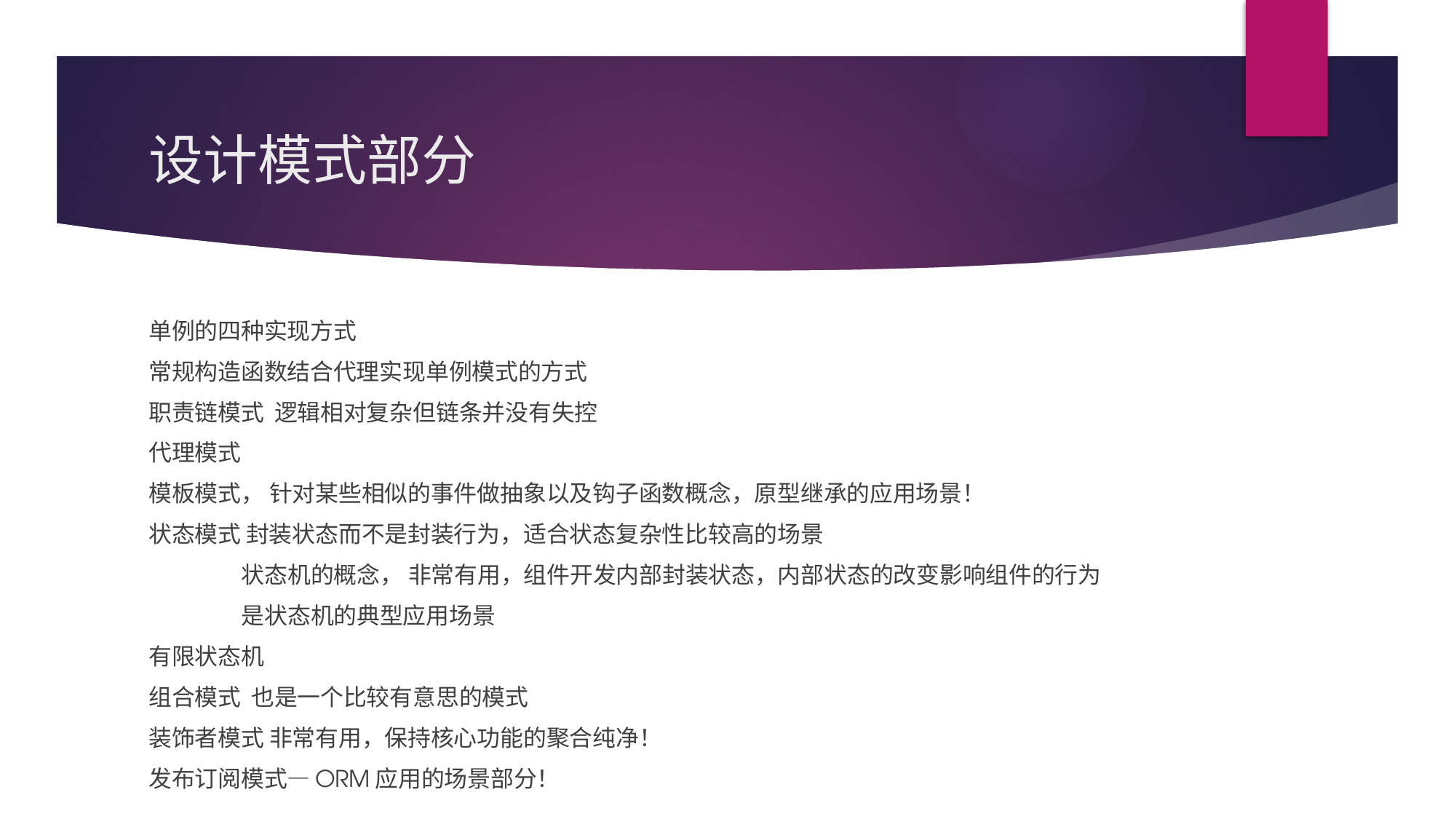

# 设计模式部分
单例的四种实现方式
常规构造函数结合代理实现单例模式的方式
职责链模式  逻辑相对复杂但链条并没有失控
代理模式
模板模式， 针对某些相似的事件做抽象以及钩子函数概念，原型继承的应用场景！
状态模式 封装状态而不是封装行为，适合状态复杂性比较高的场景
	状态机的概念， 非常有用，组件开发内部封装状态，内部状态的改变影响组件的行为
	是状态机的典型应用场景
有限状态机
组合模式  也是一个比较有意思的模式
装饰者模式 非常有用，保持核心功能的聚合纯净！
发布订阅模式—ORM应用的场景部分！